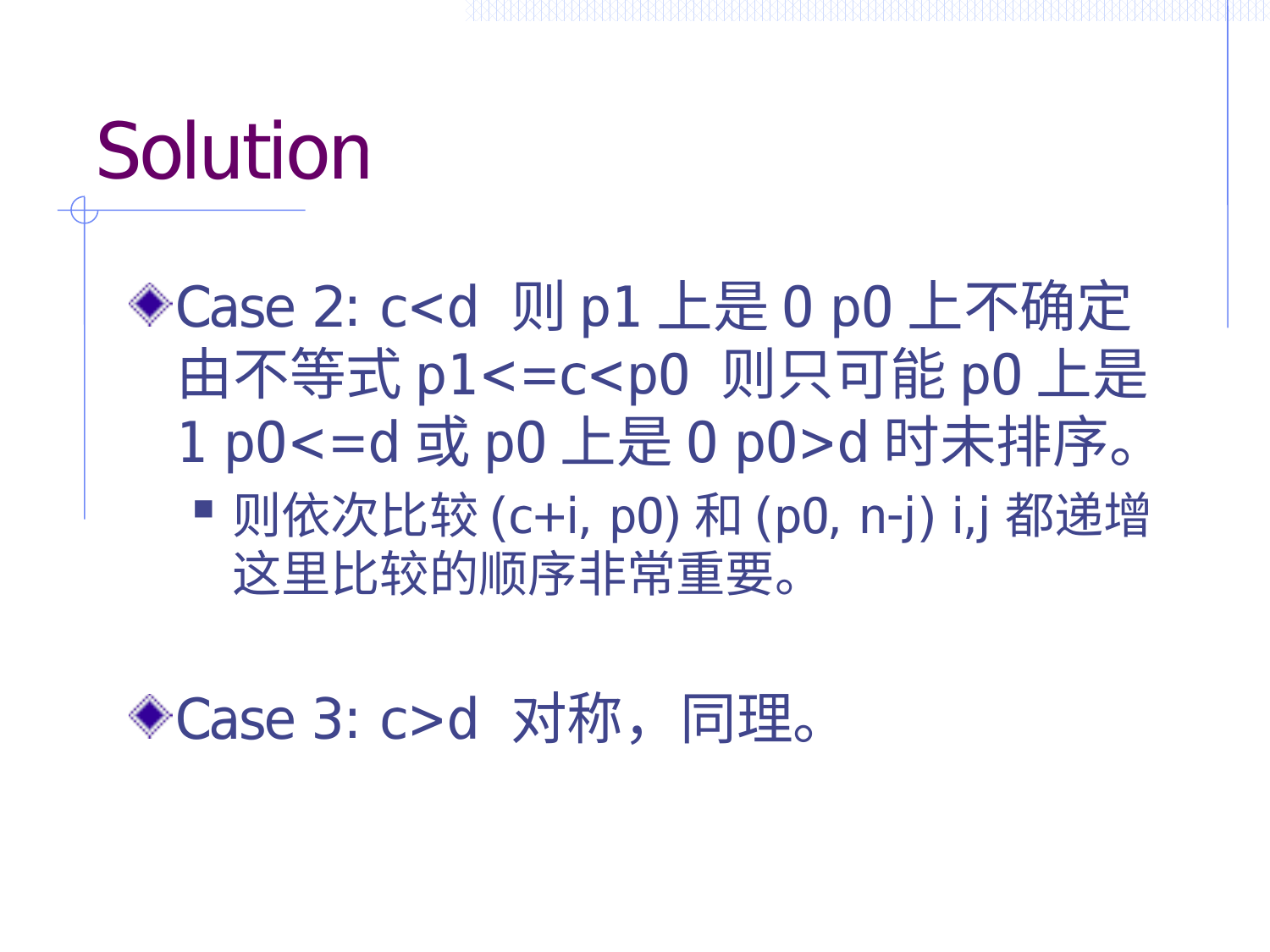

# Solution
Case 2: c<d 则p1上是0 p0上不确定 由不等式p1<=c<p0 则只可能p0上是1 p0<=d或p0上是0 p0>d时未排序。
则依次比较(c+i, p0)和(p0, n-j) i,j都递增 这里比较的顺序非常重要。

Case 3: c>d 对称，同理。